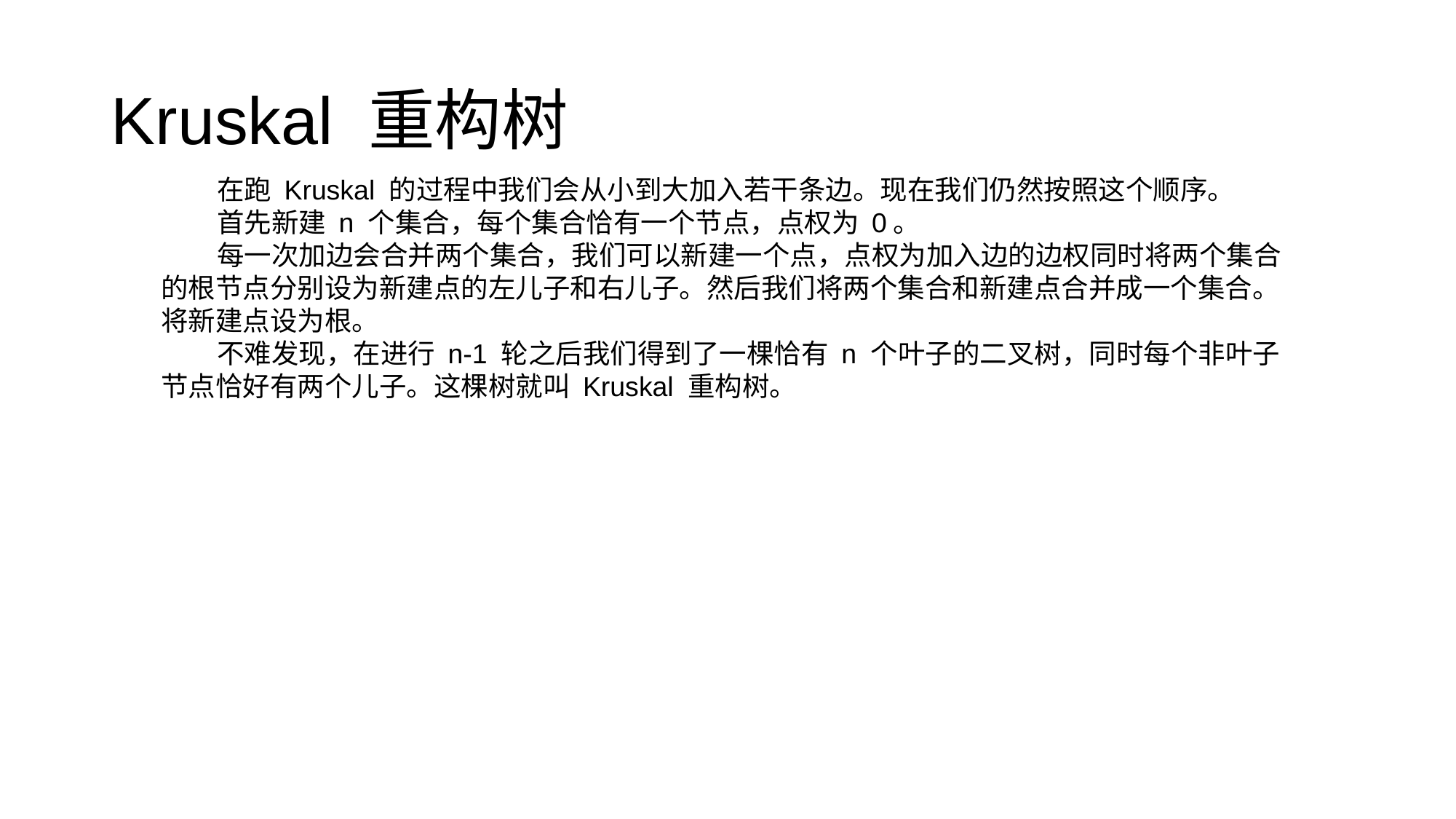

# Kruskal 重构树
        在跑 Kruskal 的过程中我们会从小到大加入若干条边。现在我们仍然按照这个顺序。
        首先新建 n 个集合，每个集合恰有一个节点，点权为 0。
        每一次加边会合并两个集合，我们可以新建一个点，点权为加入边的边权同时将两个集合的根节点分别设为新建点的左儿子和右儿子。然后我们将两个集合和新建点合并成一个集合。将新建点设为根。
        不难发现，在进行 n-1 轮之后我们得到了一棵恰有 n 个叶子的二叉树，同时每个非叶子节点恰好有两个儿子。这棵树就叫 Kruskal 重构树。